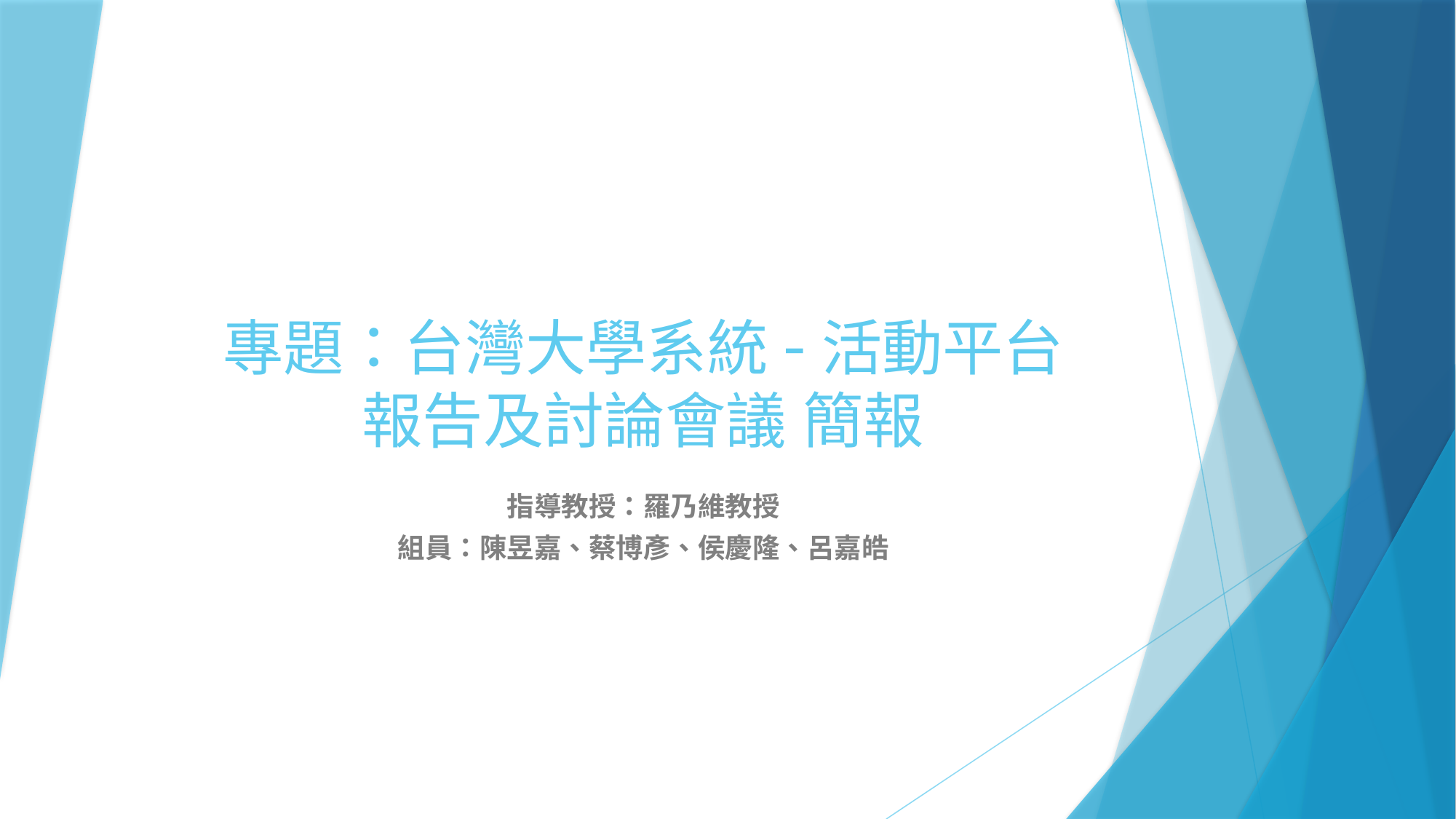

# 專題：台灣大學系統-活動平台 報告及討論會議 簡報
指導教授：羅乃維教授
組員：陳昱嘉、蔡博彥、侯慶隆、呂嘉皓